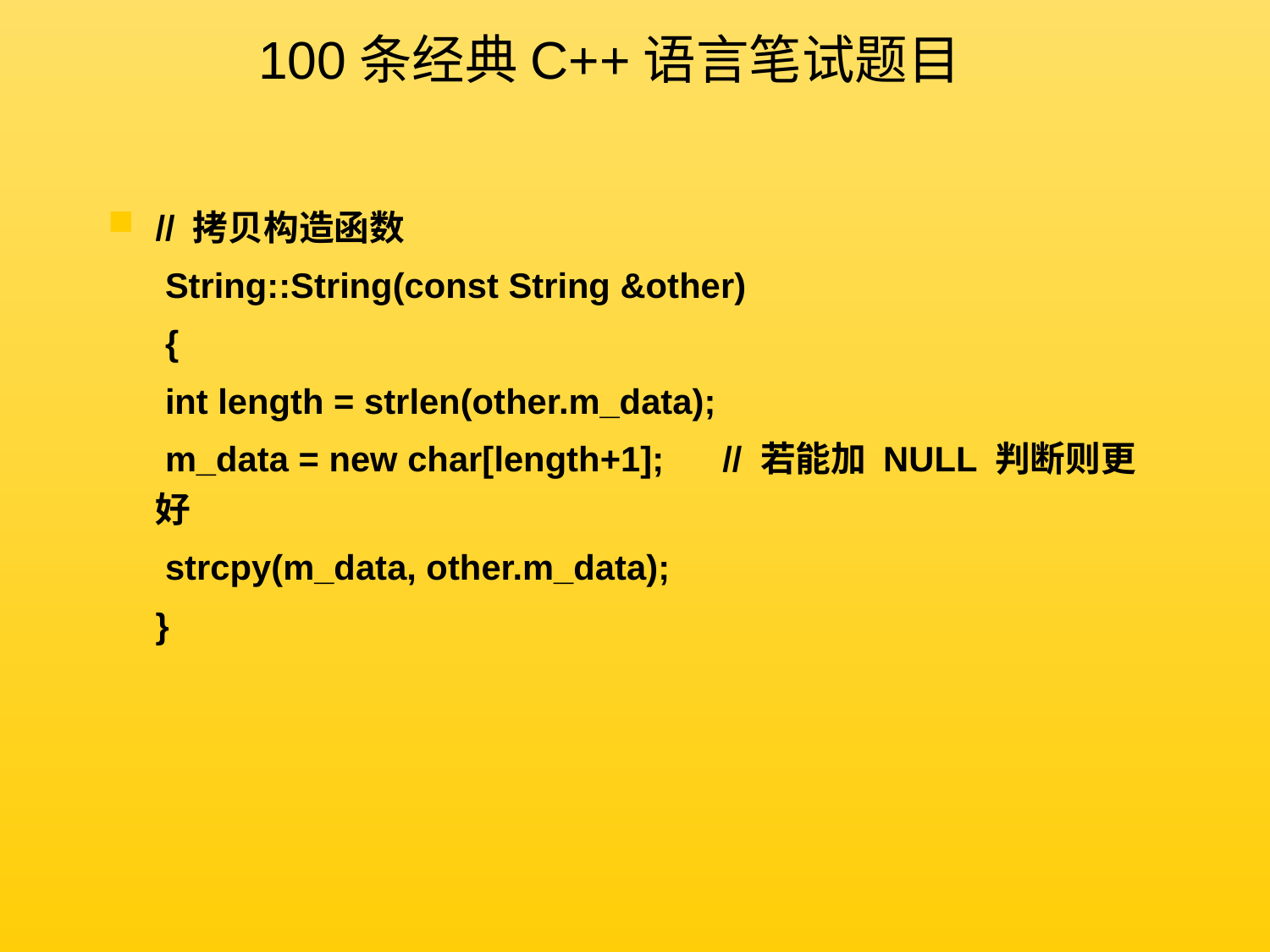

100条经典C++语言笔试题目
// 拷贝构造函数
	 String::String(const String &other)
	 {
	 int length = strlen(other.m_data);
	 m_data = new char[length+1];      // 若能加 NULL 判断则更好
	 strcpy(m_data, other.m_data);
	}